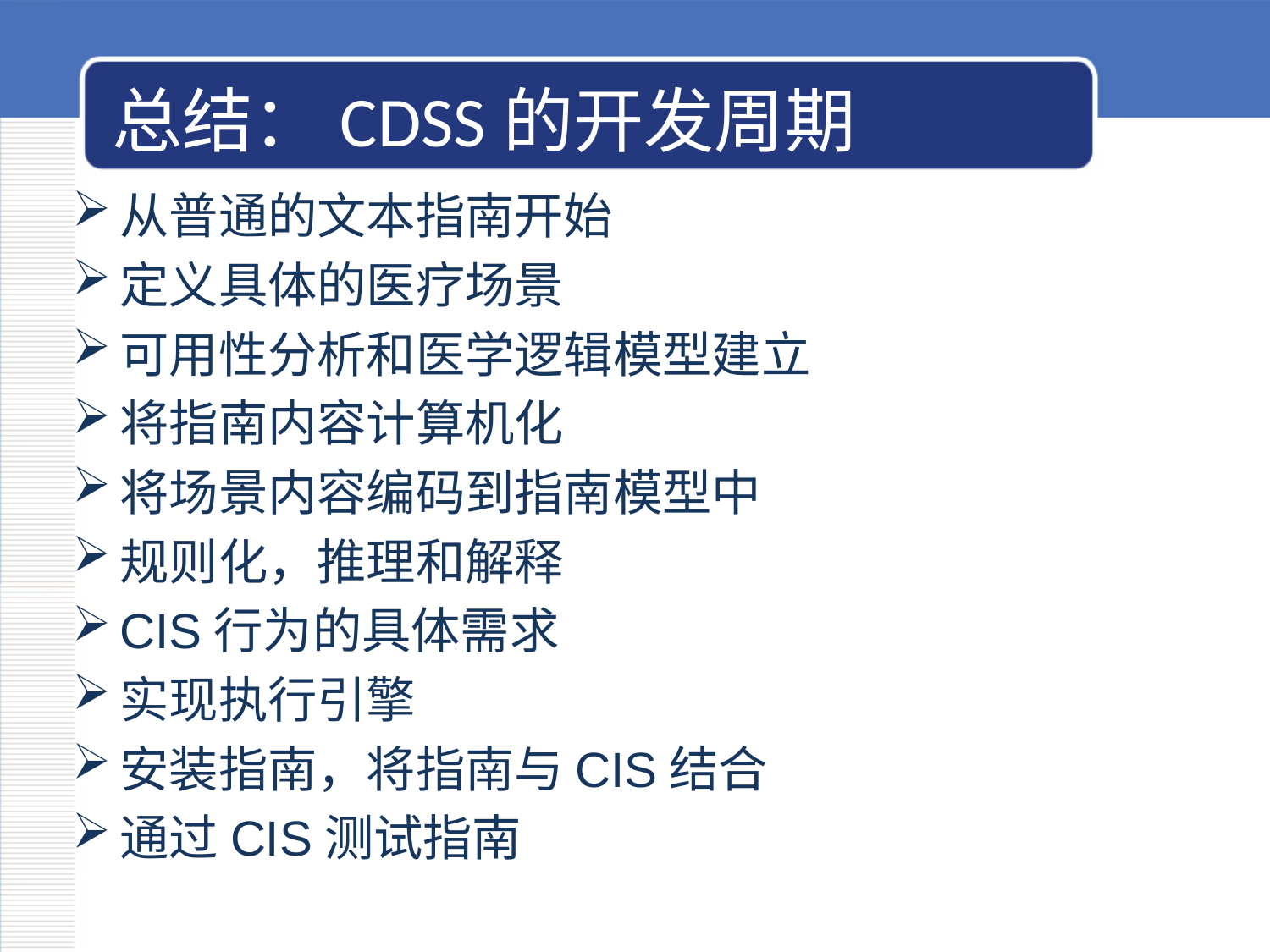

# 总结：CDSS的开发周期
从普通的文本指南开始
定义具体的医疗场景
可用性分析和医学逻辑模型建立
将指南内容计算机化
将场景内容编码到指南模型中
规则化，推理和解释
CIS行为的具体需求
实现执行引擎
安装指南，将指南与CIS结合
通过CIS测试指南